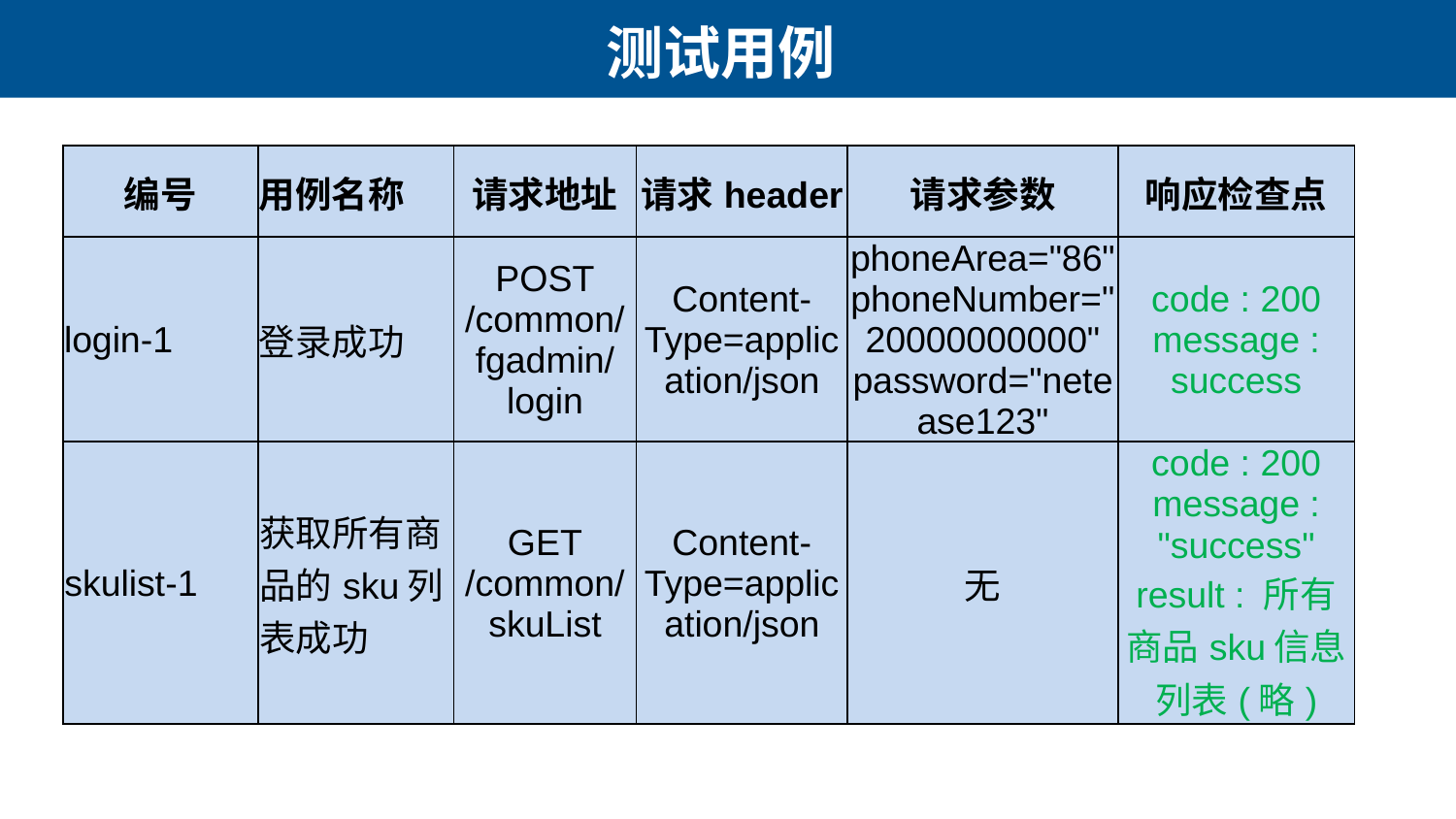

# 测试用例
| 编号 | 用例名称 | 请求地址 | 请求header | 请求参数 | 响应检查点 |
| --- | --- | --- | --- | --- | --- |
| login-1 | 登录成功 | POST /common/fgadmin/login | Content-Type=application/json | phoneArea="86" phoneNumber="20000000000" password="netease123" | code : 200 message : success |
| skulist-1 | 获取所有商品的sku列表成功 | GET /common/skuList | Content-Type=application/json | 无 | code : 200 message : "success" result : 所有商品sku信息列表(略) |